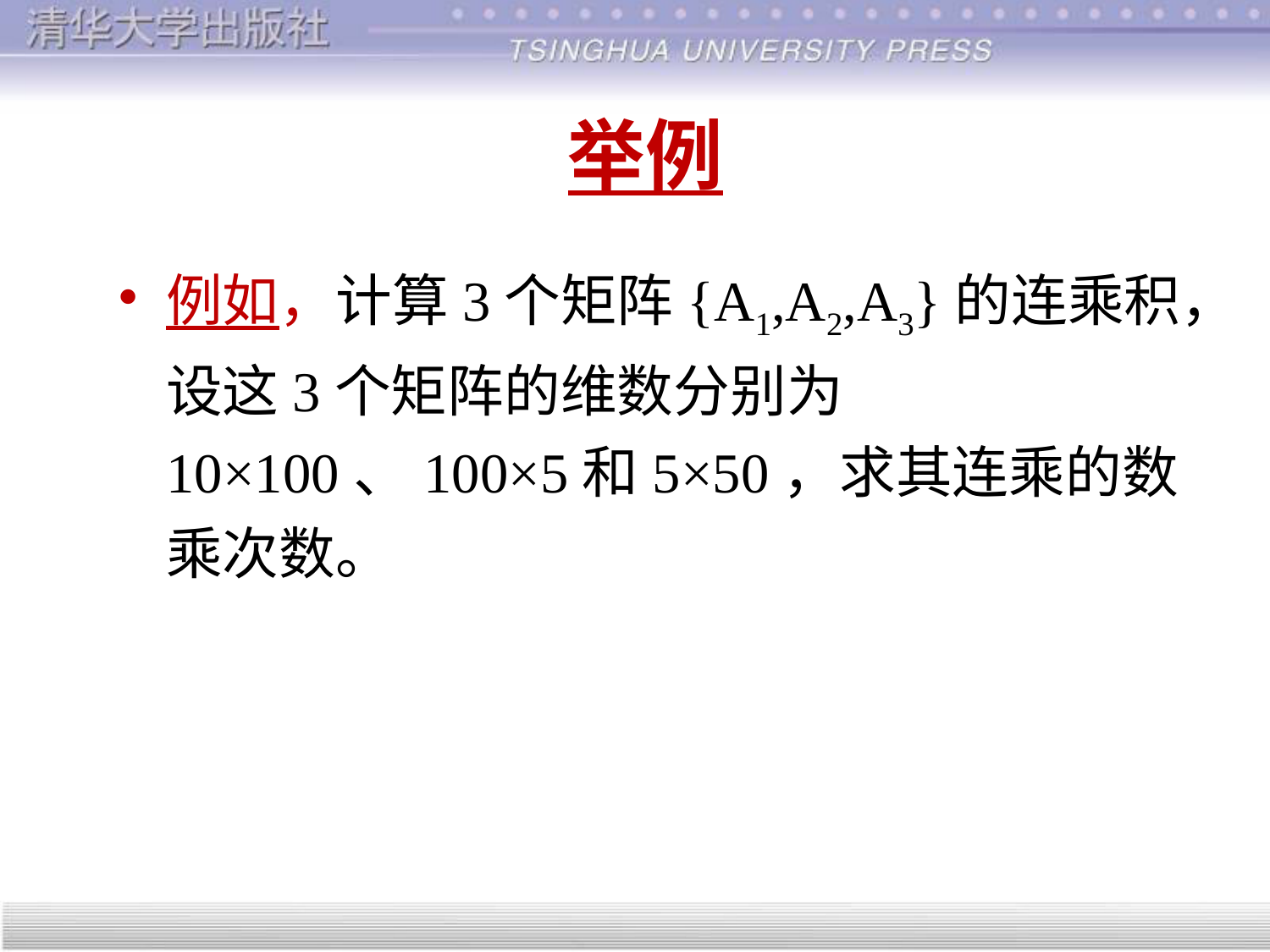

# 举例
例如，计算3个矩阵{A1,A2,A3}的连乘积，设这3个矩阵的维数分别为10×100、100×5和5×50，求其连乘的数乘次数。
A1×(A2×A3)：7w5k  (A1×A2)×A3：7k5

再例，设有4个矩阵A1, A2, A3, A4，它们的维数分别是： A1=50×10, A2=10×40, A3=40×30, A4 =30×5，求其连乘的数乘次数。

20